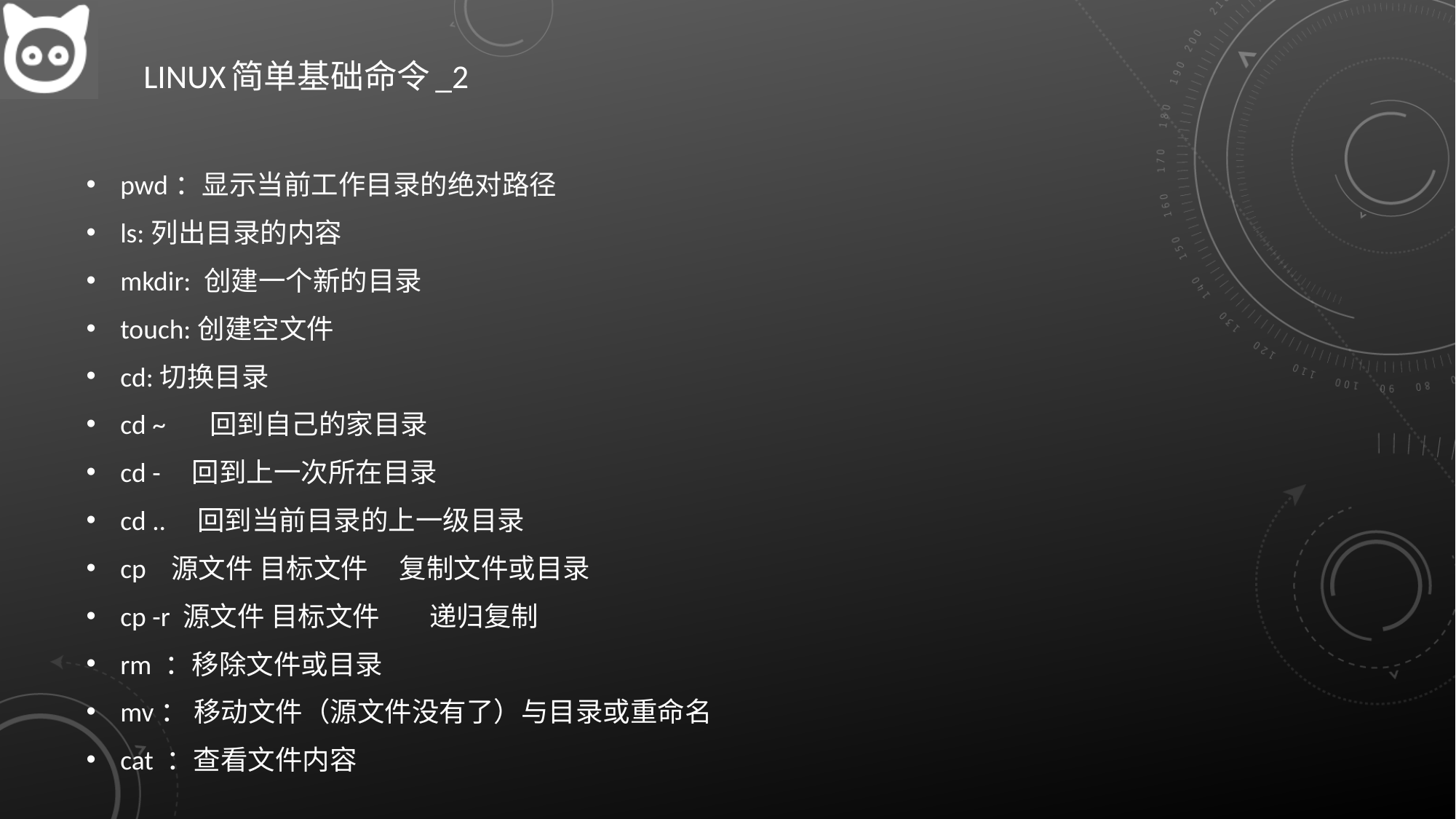

# Linux简单基础命令_2
pwd：显示当前工作目录的绝对路径
ls:列出目录的内容
mkdir: 创建一个新的目录
touch:创建空文件
cd:切换目录
cd ~      回到自己的家目录
cd -    回到上一次所在目录
cd ..    回到当前目录的上一级目录
cp   源文件 目标文件     复制文件或目录
cp -r 源文件 目标文件        递归复制
rm ：移除文件或目录
mv： 移动文件（源文件没有了）与目录或重命名
cat ：查看文件内容